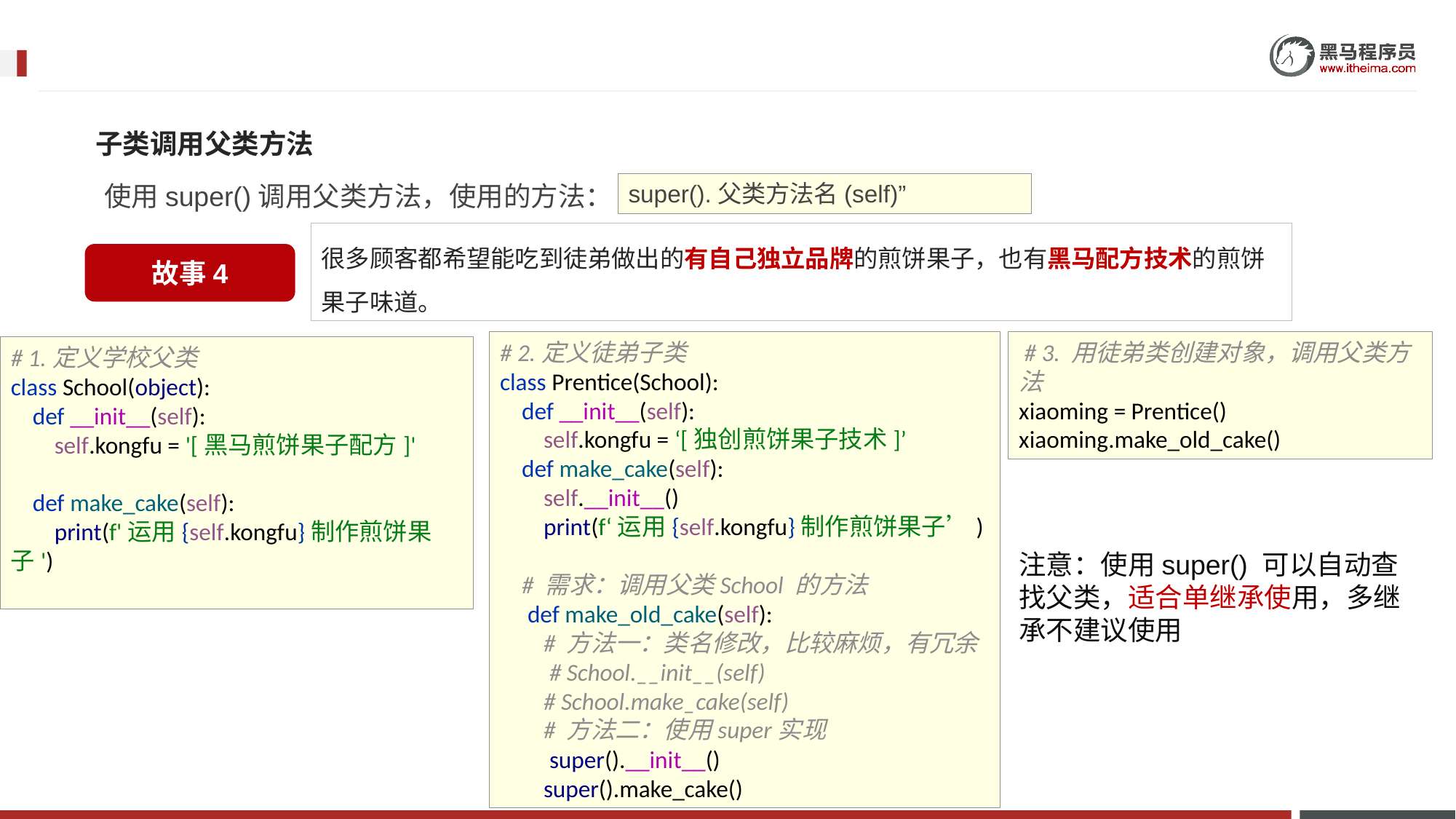

子类调用父类方法
super().父类方法名(self)”
使用super()调用父类方法，使用的方法：
很多顾客都希望能吃到徒弟做出的有自己独立品牌的煎饼果子，也有黑马配方技术的煎饼果子味道。
故事4
# 2.定义徒弟子类 class Prentice(School): def __init__(self): self.kongfu = ‘[独创煎饼果子技术]’ def make_cake(self): self.__init__() print(f‘运用{self.kongfu}制作煎饼果子’) # 需求：调用父类School 的方法 def make_old_cake(self): # 方法一：类名修改，比较麻烦，有冗余 # School.__init__(self) # School.make_cake(self) # 方法二：使用super实现 super().__init__() super().make_cake()
 # 3. 用徒弟类创建对象，调用父类方法
xiaoming = Prentice()
xiaoming.make_old_cake()
# 1.定义学校父类 class School(object): def __init__(self): self.kongfu = '[黑马煎饼果子配方]' def make_cake(self): print(f'运用{self.kongfu}制作煎饼果子')
注意：使⽤super() 可以⾃动查找⽗类，适合单继承使⽤，多继承不建议使用